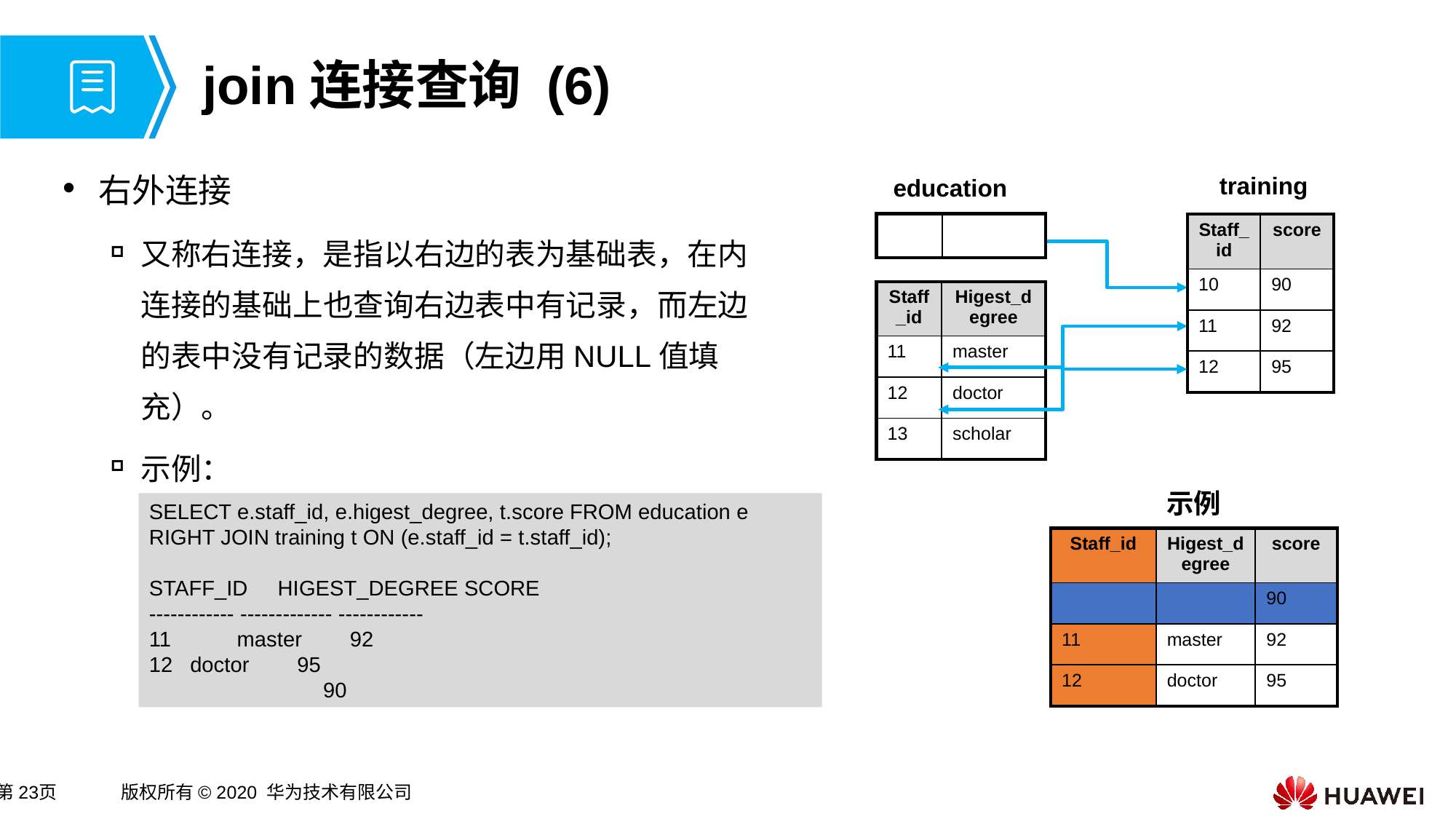

# join连接查询 (6)
右外连接
又称右连接，是指以右边的表为基础表，在内连接的基础上也查询右边表中有记录，而左边的表中没有记录的数据（左边用NULL值填充）。
示例：
training
education
|  |  |
| --- | --- |
| Staff\_id | score |
| --- | --- |
| 10 | 90 |
| 11 | 92 |
| 12 | 95 |
| Staff\_id | Higest\_degree |
| --- | --- |
| 11 | master |
| 12 | doctor |
| 13 | scholar |
示例
SELECT e.staff_id, e.higest_degree, t.score FROM education e RIGHT JOIN training t ON (e.staff_id = t.staff_id);

STAFF_ID     HIGEST_DEGREE SCORE
------------ ------------- ------------
11           master        92
doctor        95
                             90
| Staff\_id | Higest\_degree | score |
| --- | --- | --- |
|  |  | 90 |
| 11 | master | 92 |
| 12 | doctor | 95 |